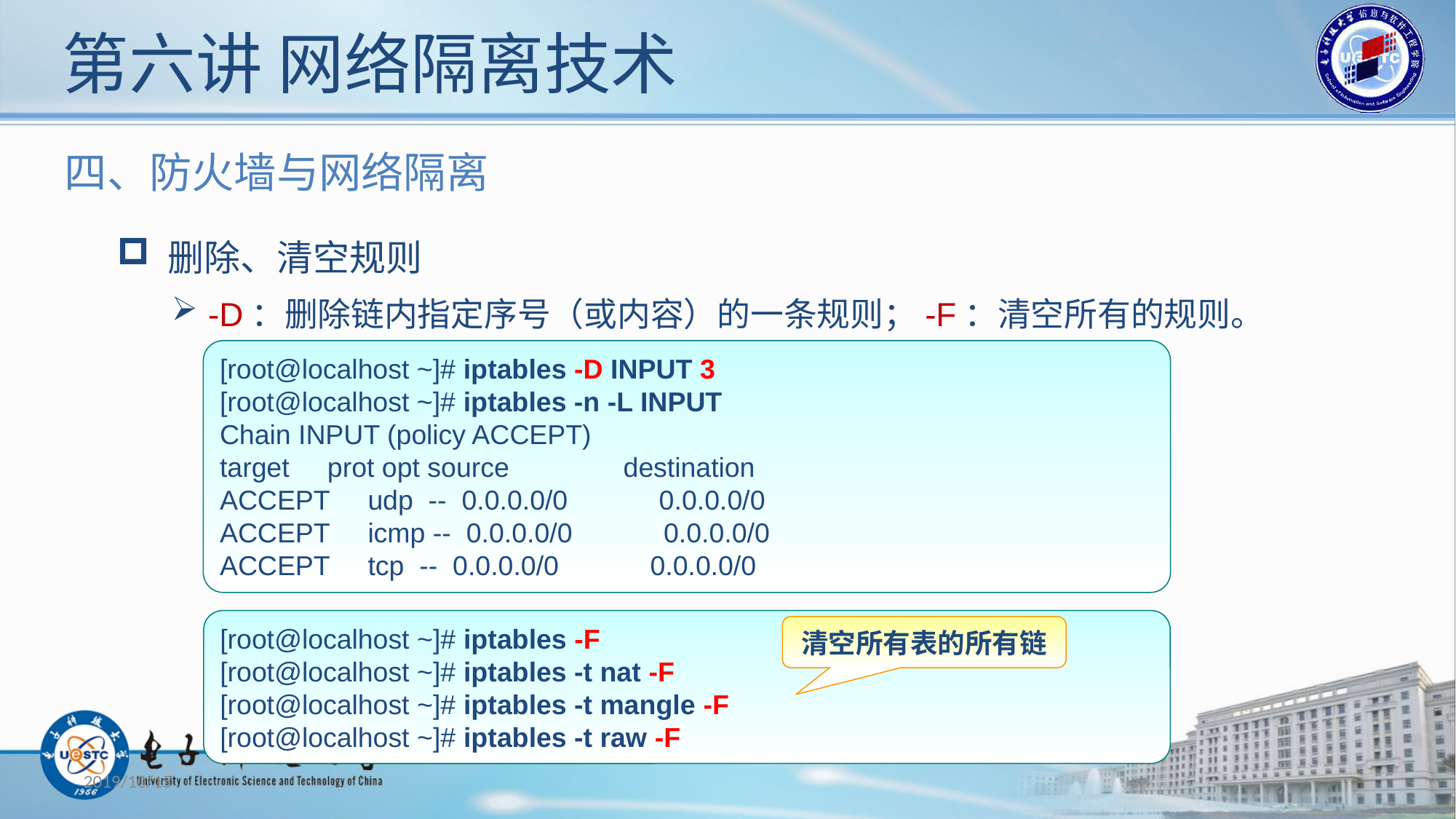

# 第六讲 网络隔离技术
四、防火墙与网络隔离
 删除、清空规则
 -D：删除链内指定序号（或内容）的一条规则；-F：清空所有的规则。
[root@localhost ~]# iptables -D INPUT 3
[root@localhost ~]# iptables -n -L INPUT
Chain INPUT (policy ACCEPT)
target     prot opt source               destination
ACCEPT     udp  --  0.0.0.0/0            0.0.0.0/0
ACCEPT     icmp --  0.0.0.0/0            0.0.0.0/0
ACCEPT     tcp  --  0.0.0.0/0            0.0.0.0/0
[root@localhost ~]# iptables -F
[root@localhost ~]# iptables -t nat -F
[root@localhost ~]# iptables -t mangle -F
[root@localhost ~]# iptables -t raw -F
清空所有表的所有链
2019/10/15